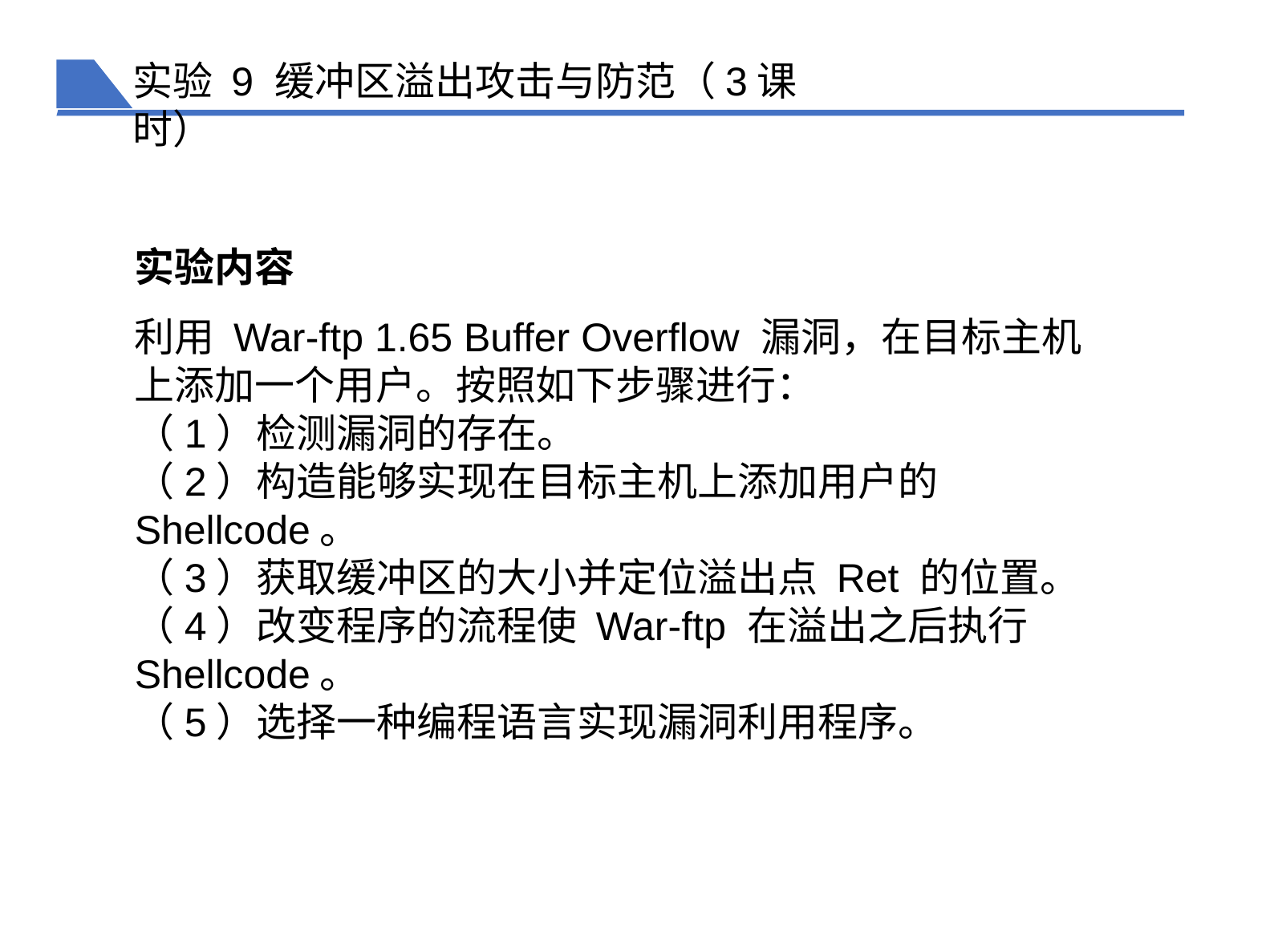

实验 9 缓冲区溢出攻击与防范（3课时）

实验内容
利用 War-ftp 1.65 Buffer Overflow 漏洞，在目标主机上添加一个用户。按照如下步骤进行：
（1）检测漏洞的存在。
（2）构造能够实现在目标主机上添加用户的 Shellcode。
（3）获取缓冲区的大小并定位溢出点 Ret 的位置。
（4）改变程序的流程使 War-ftp 在溢出之后执行 Shellcode。
（5）选择一种编程语言实现漏洞利用程序。